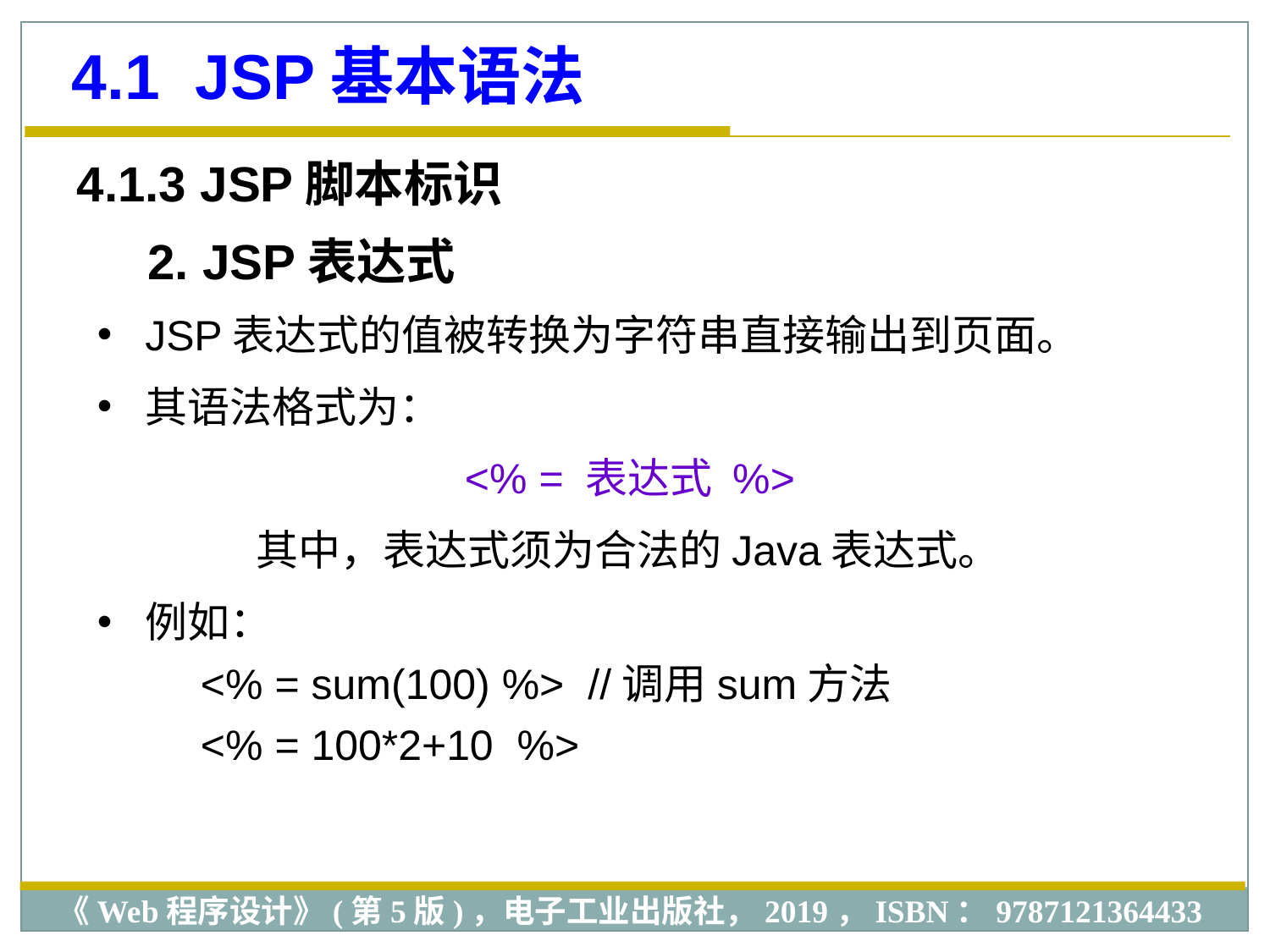

4.1  JSP基本语法
4.1.3 JSP脚本标识
2. JSP表达式
JSP表达式的值被转换为字符串直接输出到页面。
其语法格式为：
<% = 表达式 %>
其中，表达式须为合法的Java表达式。
例如：
<% = sum(100) %>  //调用sum方法
<% = 100*2+10  %>